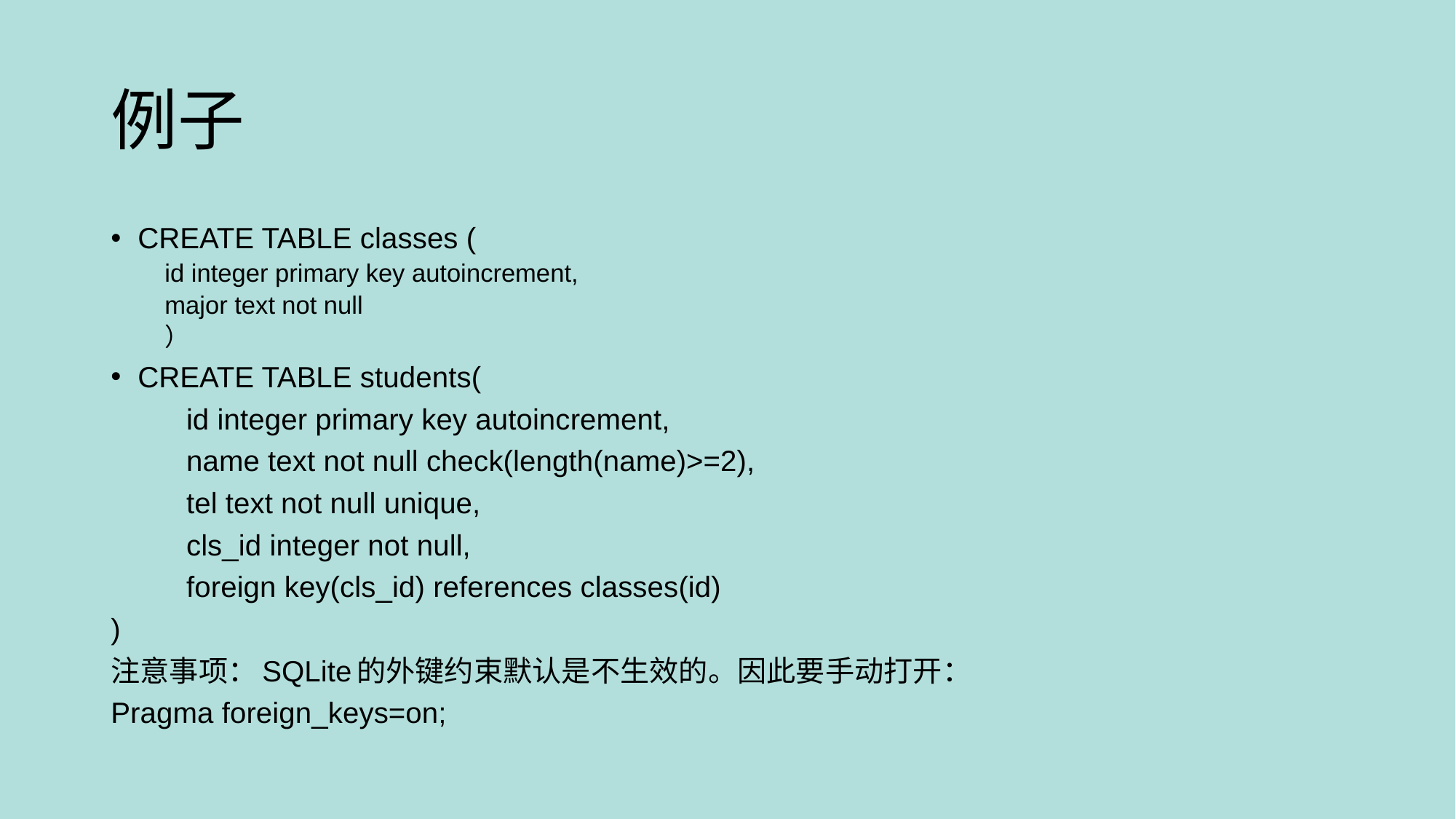

# 例子
CREATE TABLE classes (
	id integer primary key autoincrement,
	major text not null
）
CREATE TABLE students(
	id integer primary key autoincrement,
	name text not null check(length(name)>=2),
	tel text not null unique,
	cls_id integer not null,
	foreign key(cls_id) references classes(id)
)
注意事项：SQLite的外键约束默认是不生效的。因此要手动打开：
Pragma foreign_keys=on;